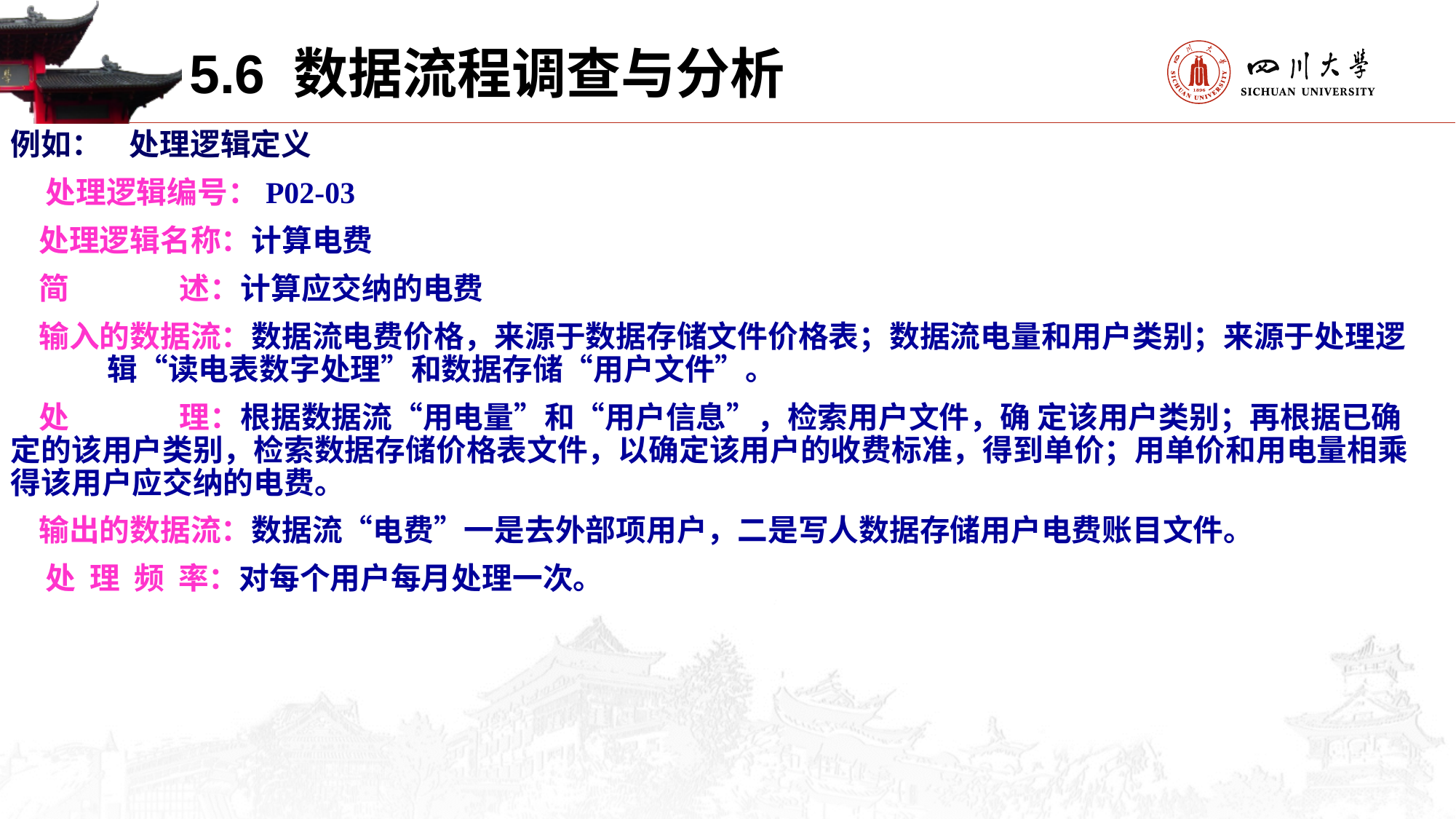

5.6 数据流程调查与分析

例如：    处理逻辑定义
    处理逻辑编号：P02-03
   处理逻辑名称：计算电费
   简                述：计算应交纳的电费
   输入的数据流：数据流电费价格，来源于数据存储文件价格表；数据流电量和用户类别；来源于处理逻                 辑“读电表数字处理”和数据存储“用户文件”。
   处                理：根据数据流“用电量”和“用户信息”，检索用户文件，确 定该用户类别；再根据已确定的该用户类别，检索数据存储价格表文件，以确定该用户的收费标准，得到单价；用单价和用电量相乘 得该用户应交纳的电费。
   输出的数据流：数据流“电费”一是去外部项用户，二是写人数据存储用户电费账目文件。
    处  理  频  率：对每个用户每月处理一次。